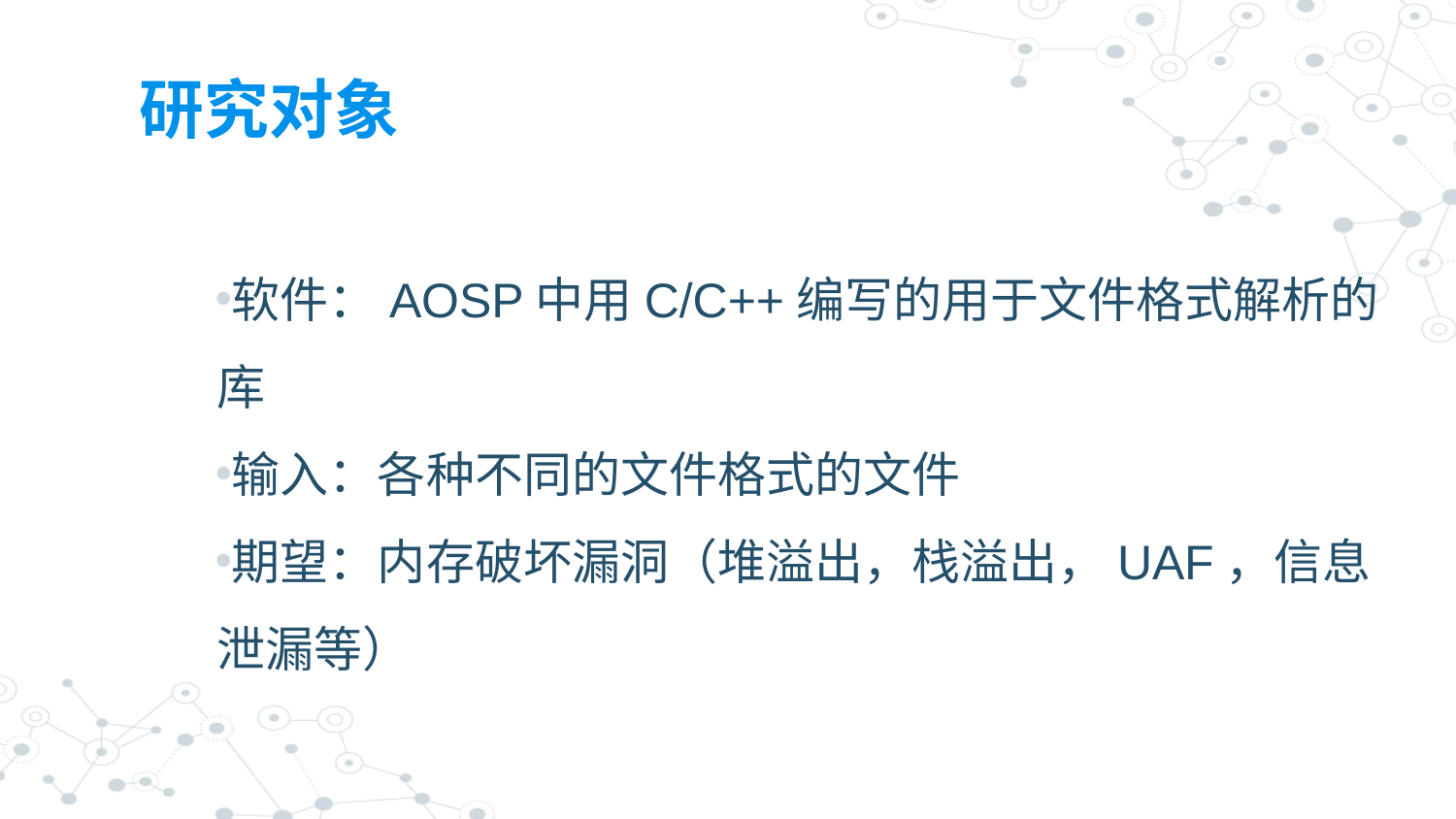

# 研究对象
软件：AOSP中用C/C++编写的用于文件格式解析的库
输入：各种不同的文件格式的文件
期望：内存破坏漏洞（堆溢出，栈溢出，UAF，信息泄漏等）